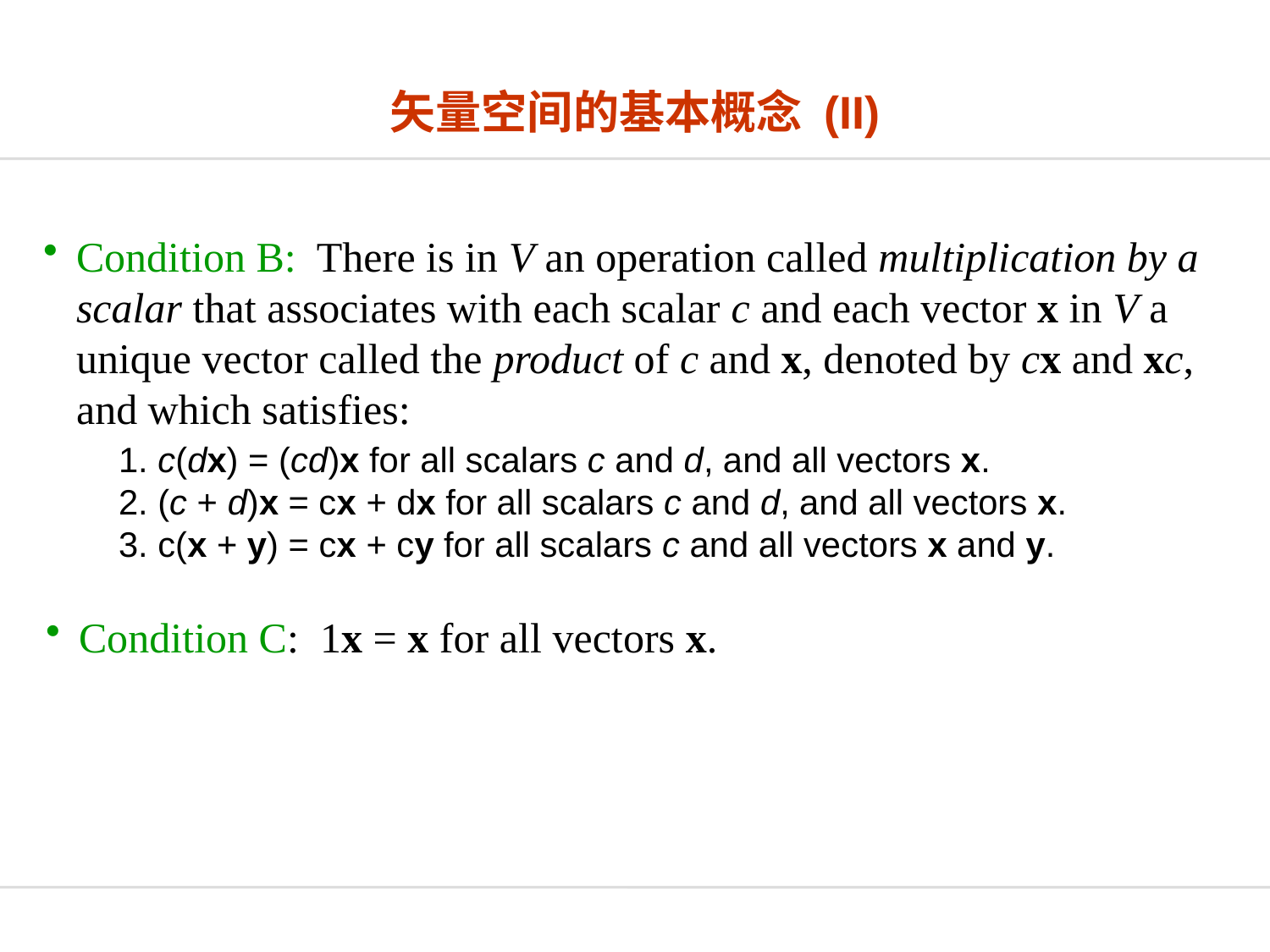

矢量空间的基本概念 (II)
Condition B:  There is in V an operation called multiplication by a scalar that associates with each scalar c and each vector x in V a unique vector called the product of c and x, denoted by cx and xc, and which satisfies:
1. c(dx) = (cd)x for all scalars c and d, and all vectors x.
2. (c + d)x = cx + dx for all scalars c and d, and all vectors x.
3. c(x + y) = cx + cy for all scalars c and all vectors x and y.
Condition C:  1x = x for all vectors x.